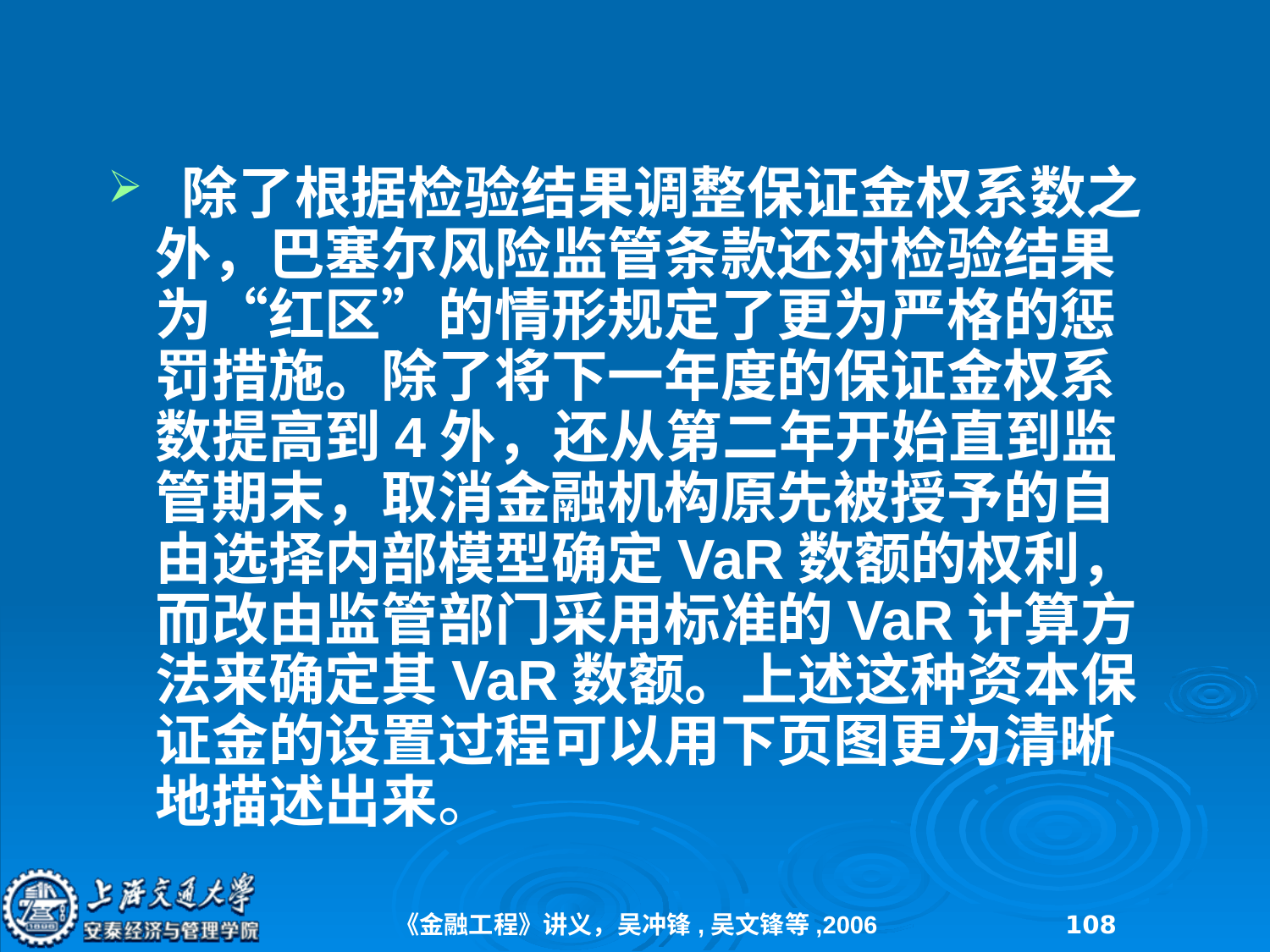

除了根据检验结果调整保证金权系数之外，巴塞尔风险监管条款还对检验结果为“红区”的情形规定了更为严格的惩罚措施。除了将下一年度的保证金权系数提高到4外，还从第二年开始直到监管期末，取消金融机构原先被授予的自由选择内部模型确定VaR数额的权利，而改由监管部门采用标准的VaR计算方法来确定其VaR数额。上述这种资本保证金的设置过程可以用下页图更为清晰地描述出来。